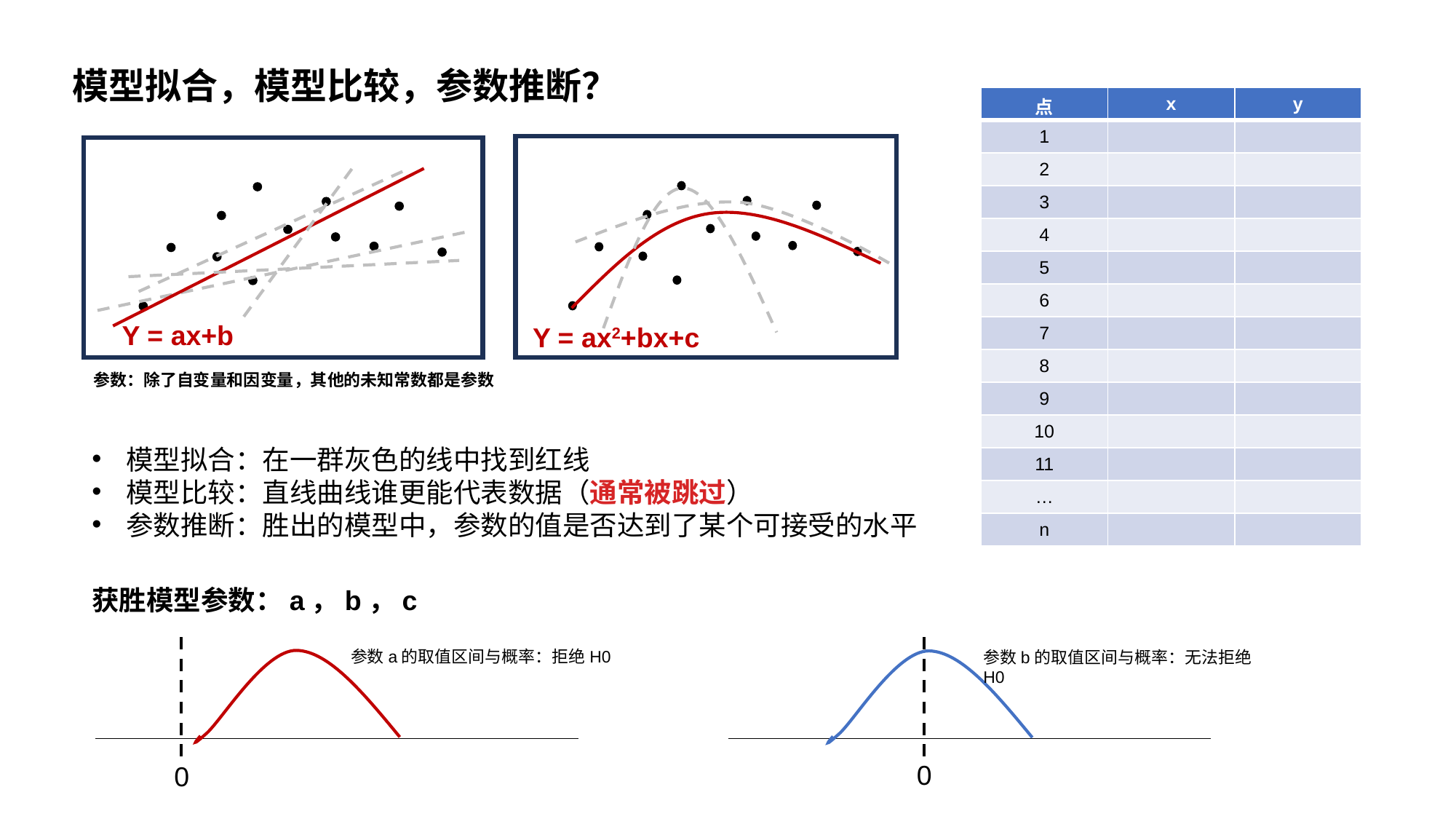

模型拟合，模型比较，参数推断？
| 点 | x | y |
| --- | --- | --- |
| 1 |  |  |
| 2 |  |  |
| 3 |  |  |
| 4 |  |  |
| 5 |  |  |
| 6 |  |  |
| 7 |  |  |
| 8 |  |  |
| 9 |  |  |
| 10 |  |  |
| 11 |  |  |
| … |  |  |
| n |  |  |

Y = ax2+bx+c

Y = ax+b
参数：除了自变量和因变量，其他的未知常数都是参数
模型拟合：在一群灰色的线中找到红线
模型比较：直线曲线谁更能代表数据（通常被跳过）
参数推断：胜出的模型中，参数的值是否达到了某个可接受的水平
获胜模型参数：a，b，c
参数a的取值区间与概率：拒绝H0
参数b的取值区间与概率：无法拒绝H0

0
0